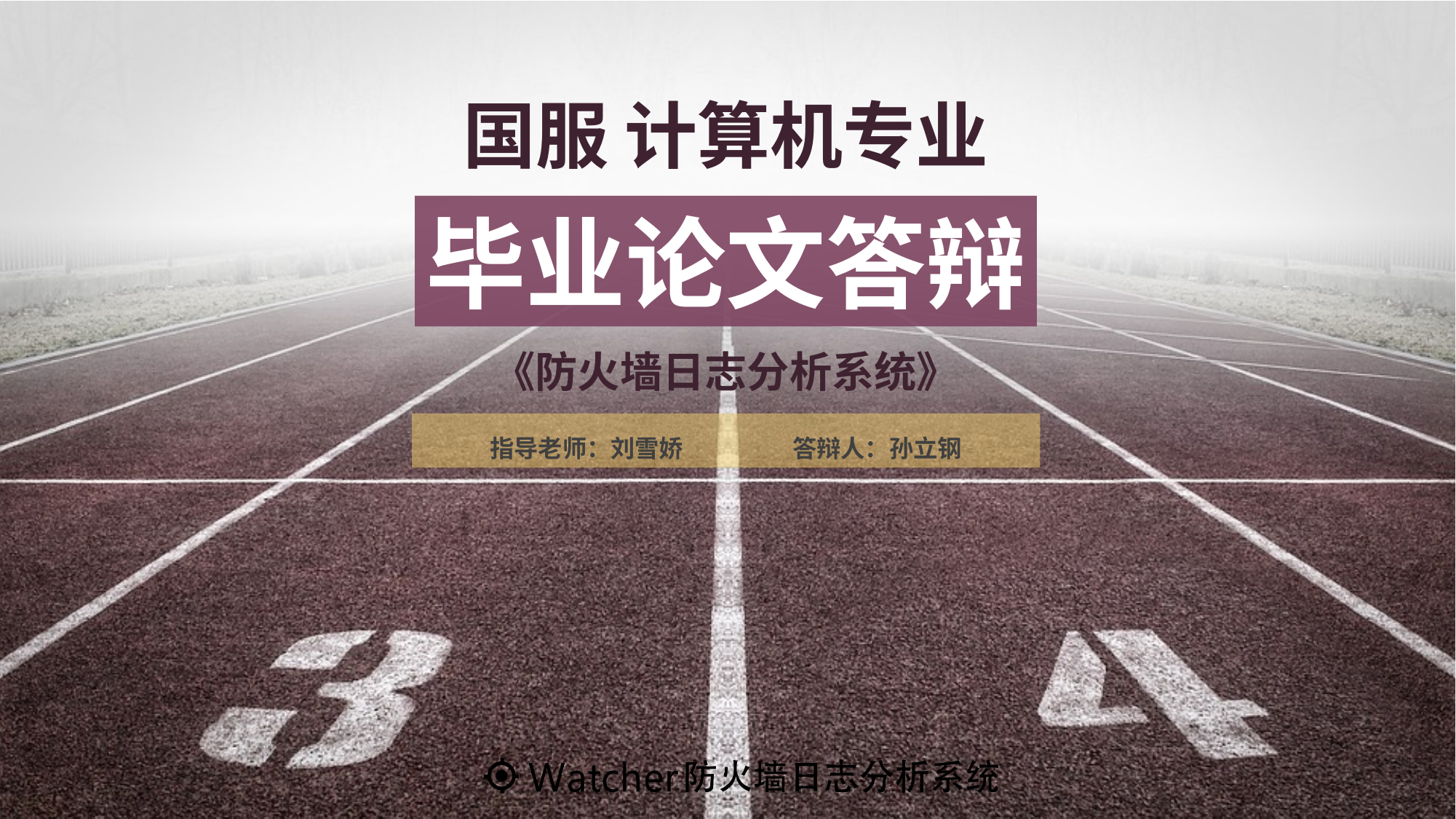

国服 计算机专业
毕业论文答辩
《防火墙日志分析系统》
指导老师：刘雪娇                    答辩人：孙立钢